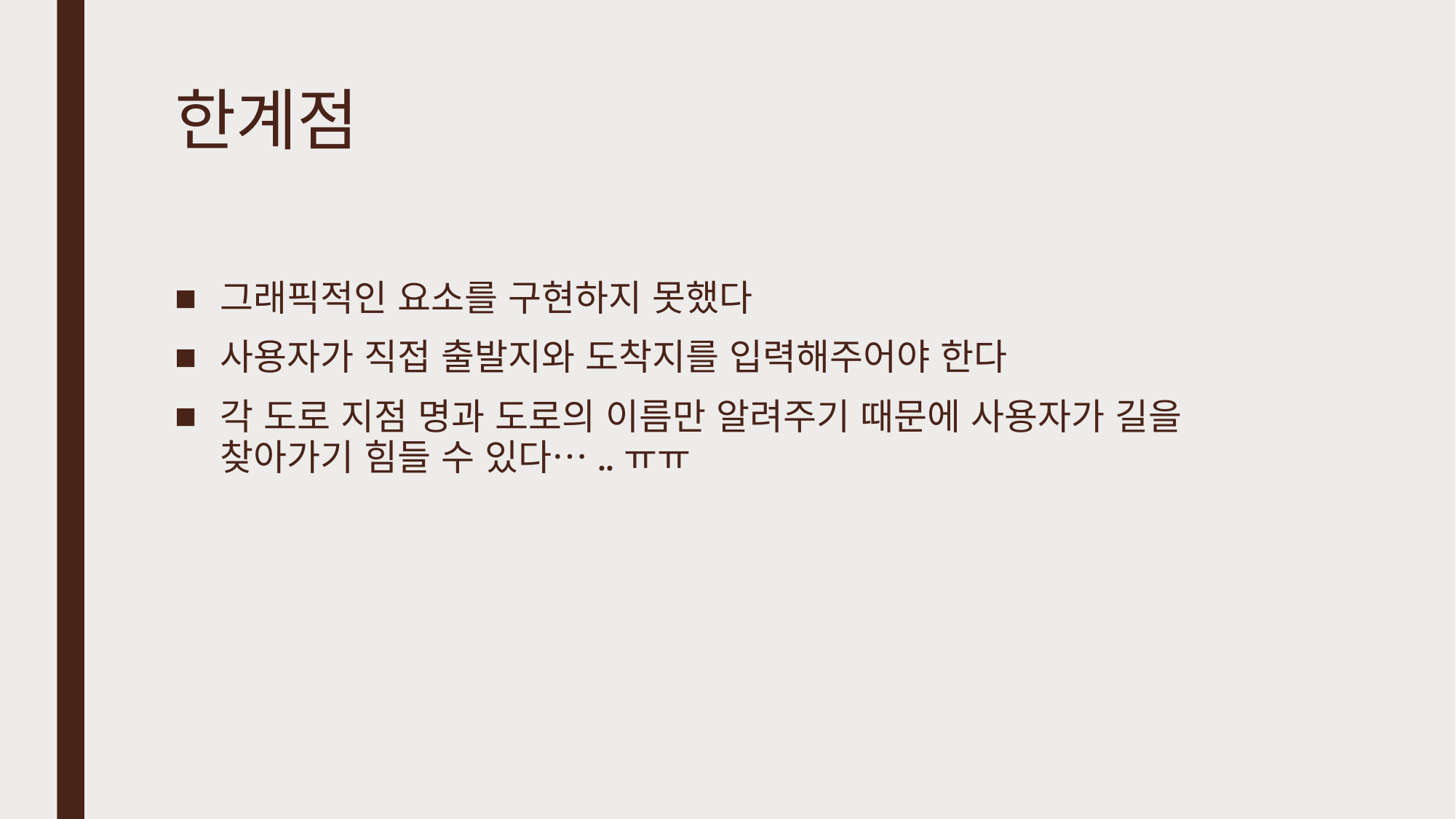

# 한계점
그래픽적인 요소를 구현하지 못했다
사용자가 직접 출발지와 도착지를 입력해주어야 한다
각 도로 지점 명과 도로의 이름만 알려주기 때문에 사용자가 길을 찾아가기 힘들 수 있다…..ㅠㅠ